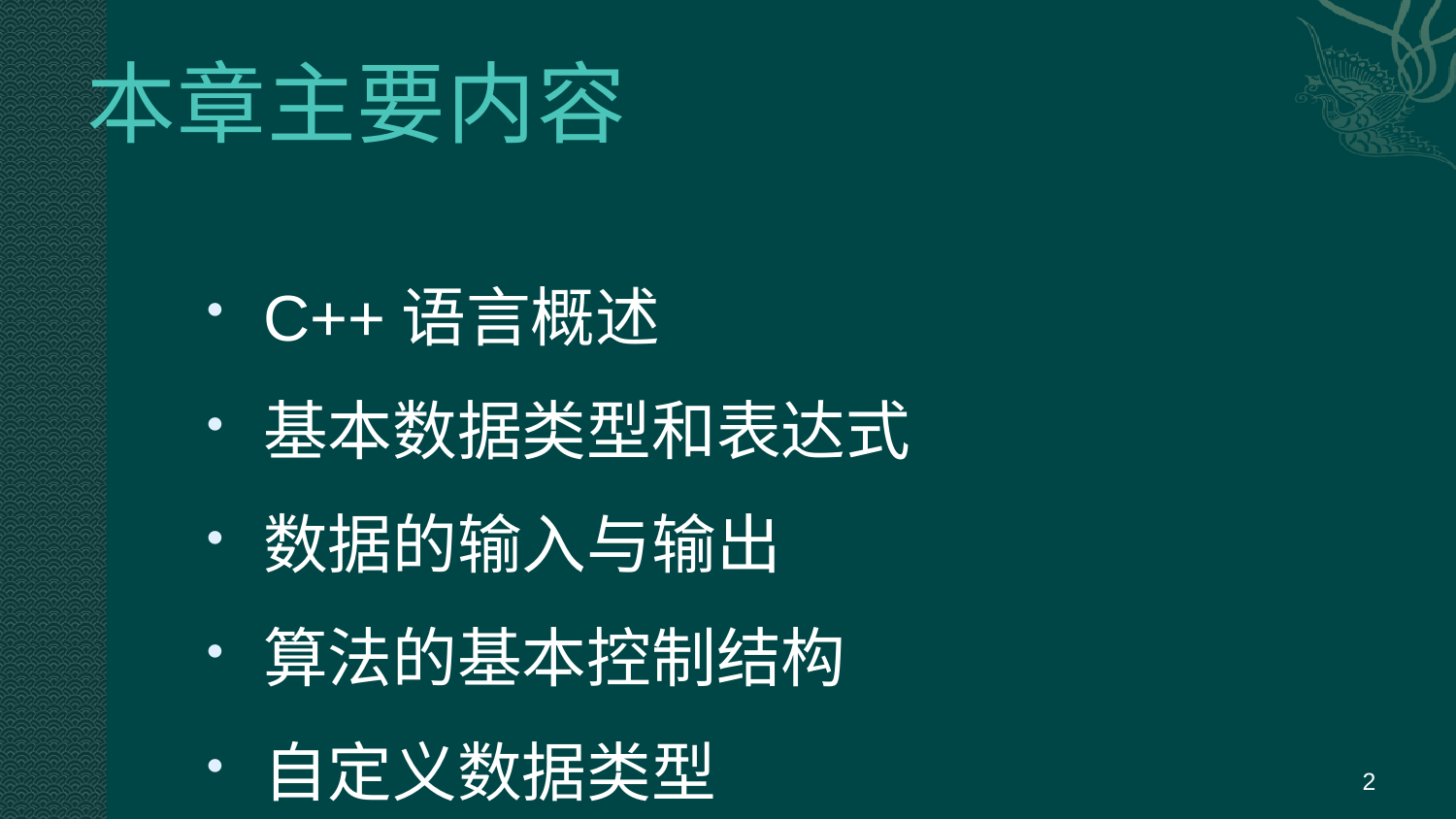

# 本章主要内容
C++语言概述
基本数据类型和表达式
数据的输入与输出
算法的基本控制结构
自定义数据类型
2